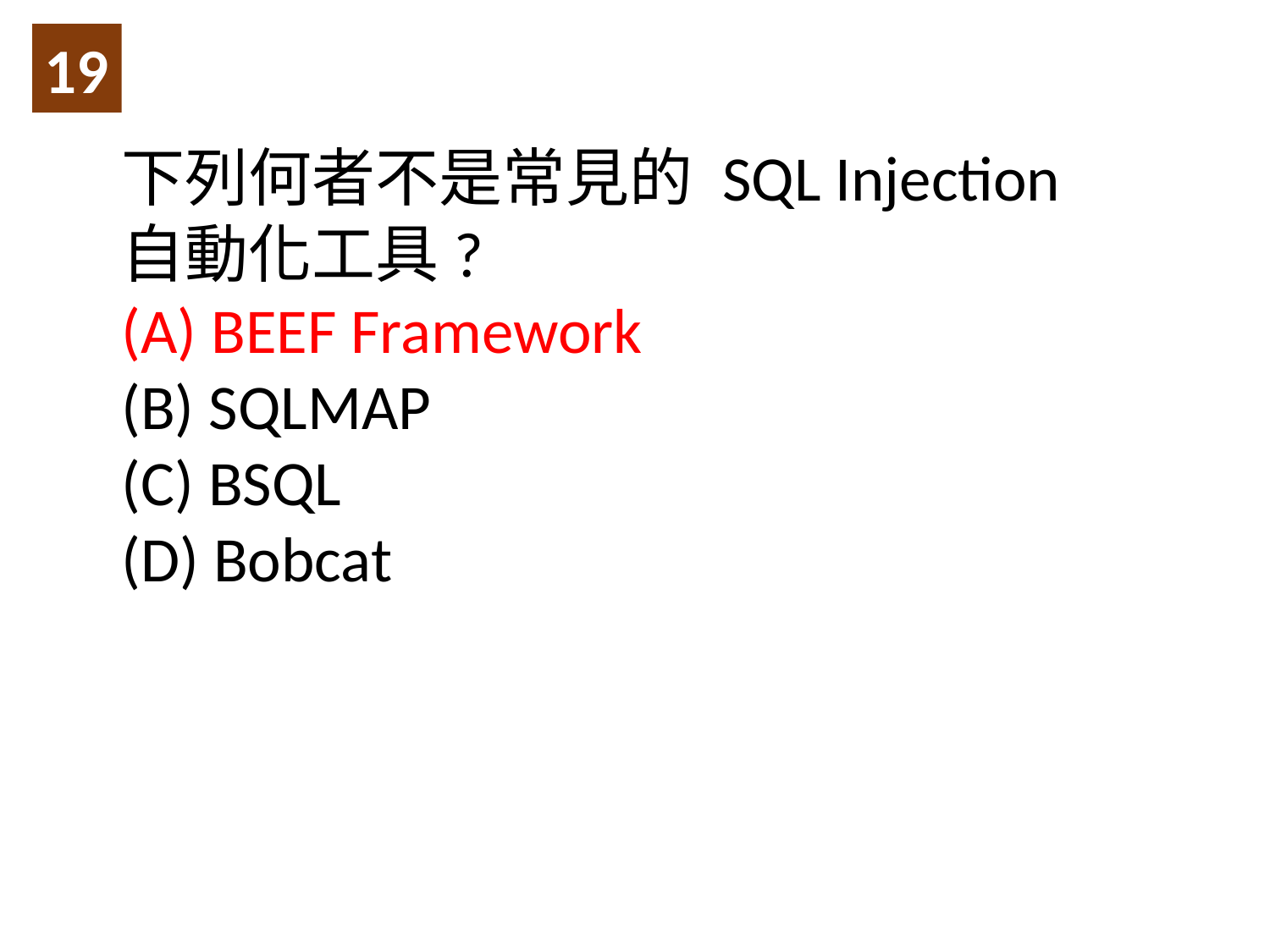

19
下列何者不是常見的 SQL Injection 自動化工具?
(A) BEEF Framework
(B) SQLMAP
(C) BSQL
(D) Bobcat